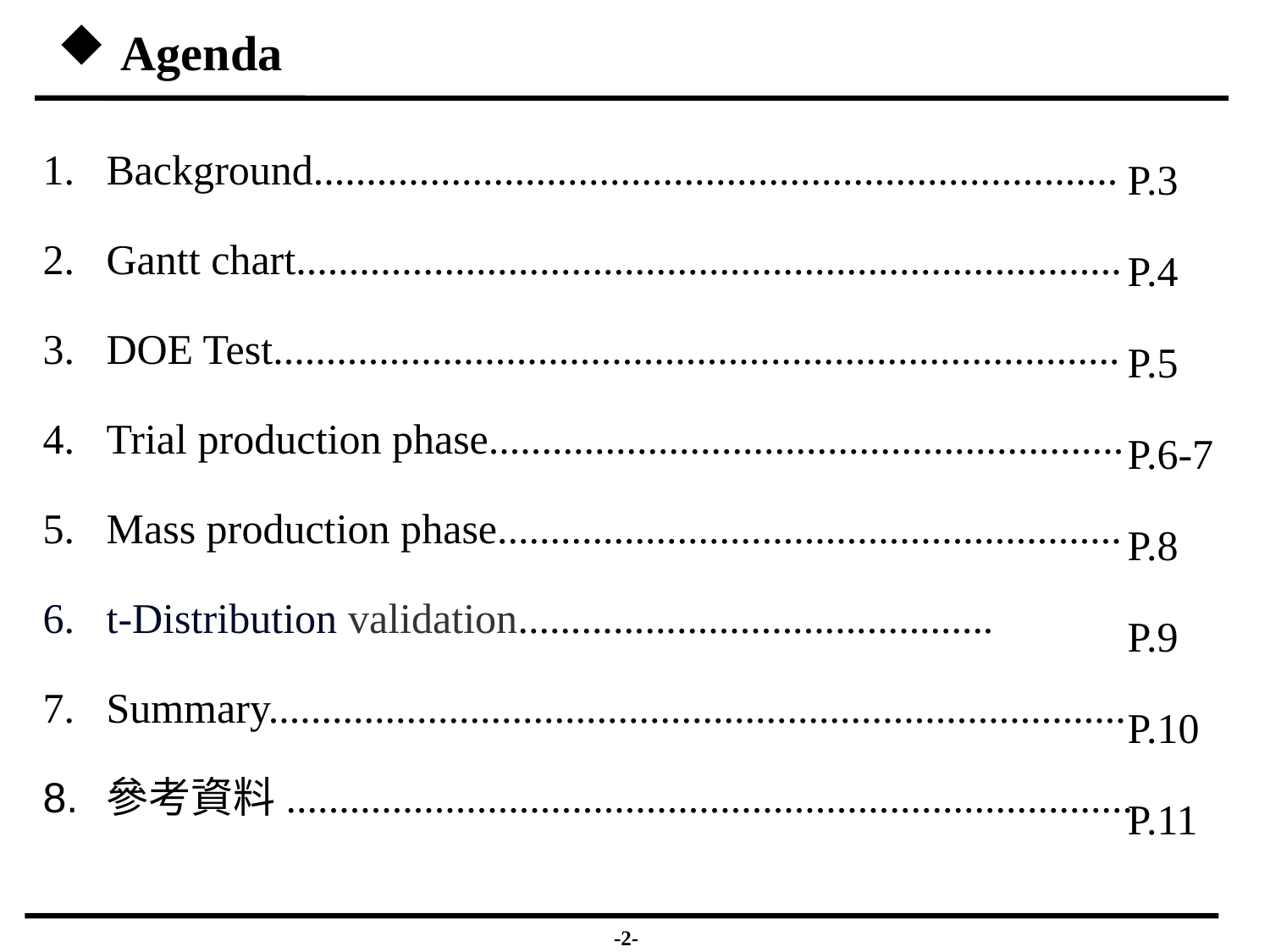

Agenda
Background............................................................................
Gantt chart..............................................................................
DOE Test................................................................................
Trial production phase............................................................
Mass production phase...........................................................
t-Distribution validation.............................................
Summary.................................................................................
參考資料................................................................................
P.3
P.4
P.5
P.6-7
P.8
P.9
P.10
P.11